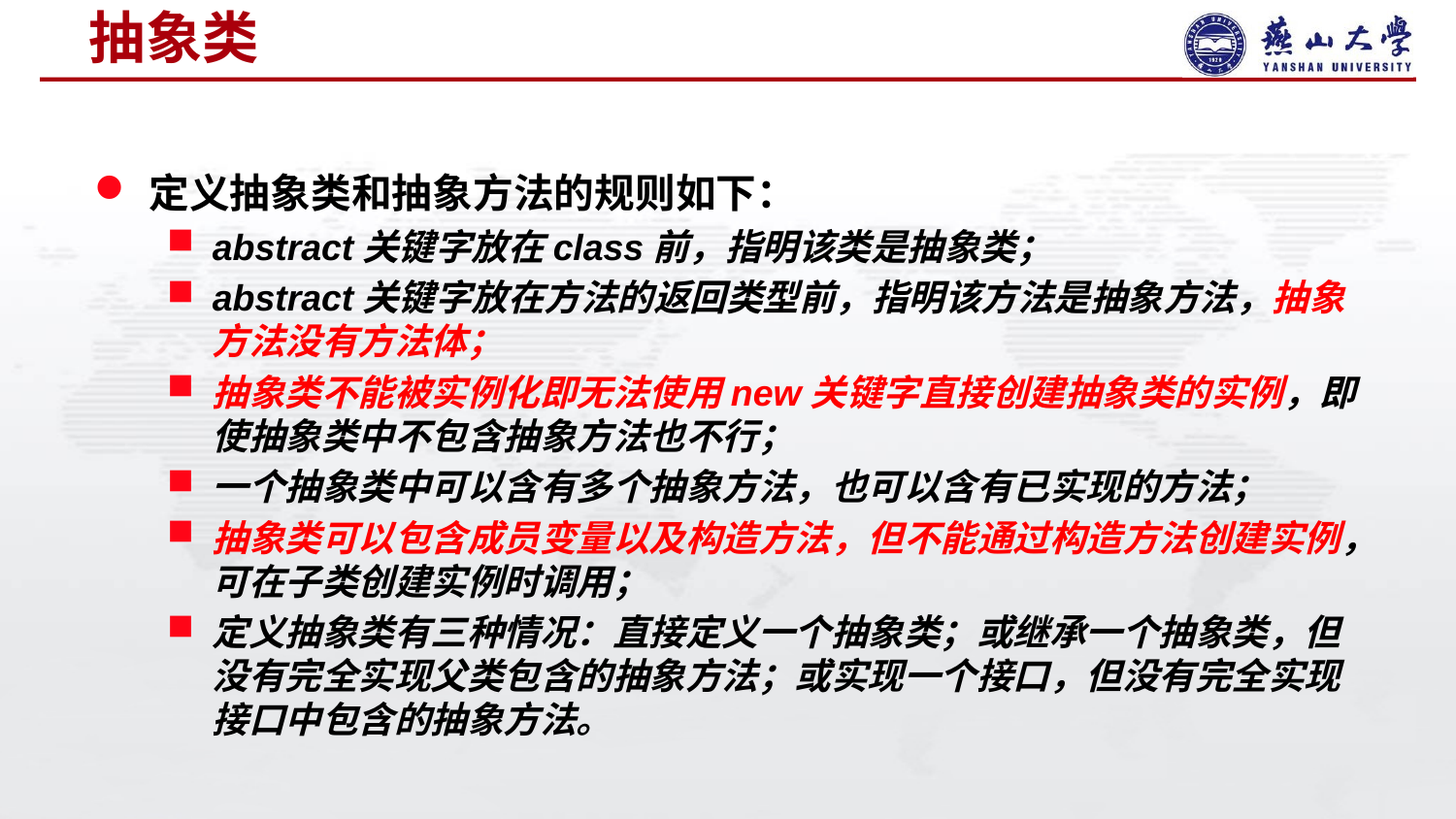

# 抽象类
定义抽象类和抽象方法的规则如下：
abstract关键字放在class前，指明该类是抽象类；
abstract关键字放在方法的返回类型前，指明该方法是抽象方法，抽象方法没有方法体；
抽象类不能被实例化即无法使用new关键字直接创建抽象类的实例，即使抽象类中不包含抽象方法也不行；
一个抽象类中可以含有多个抽象方法，也可以含有已实现的方法；
抽象类可以包含成员变量以及构造方法，但不能通过构造方法创建实例，可在子类创建实例时调用；
定义抽象类有三种情况：直接定义一个抽象类；或继承一个抽象类，但没有完全实现父类包含的抽象方法；或实现一个接口，但没有完全实现接口中包含的抽象方法。